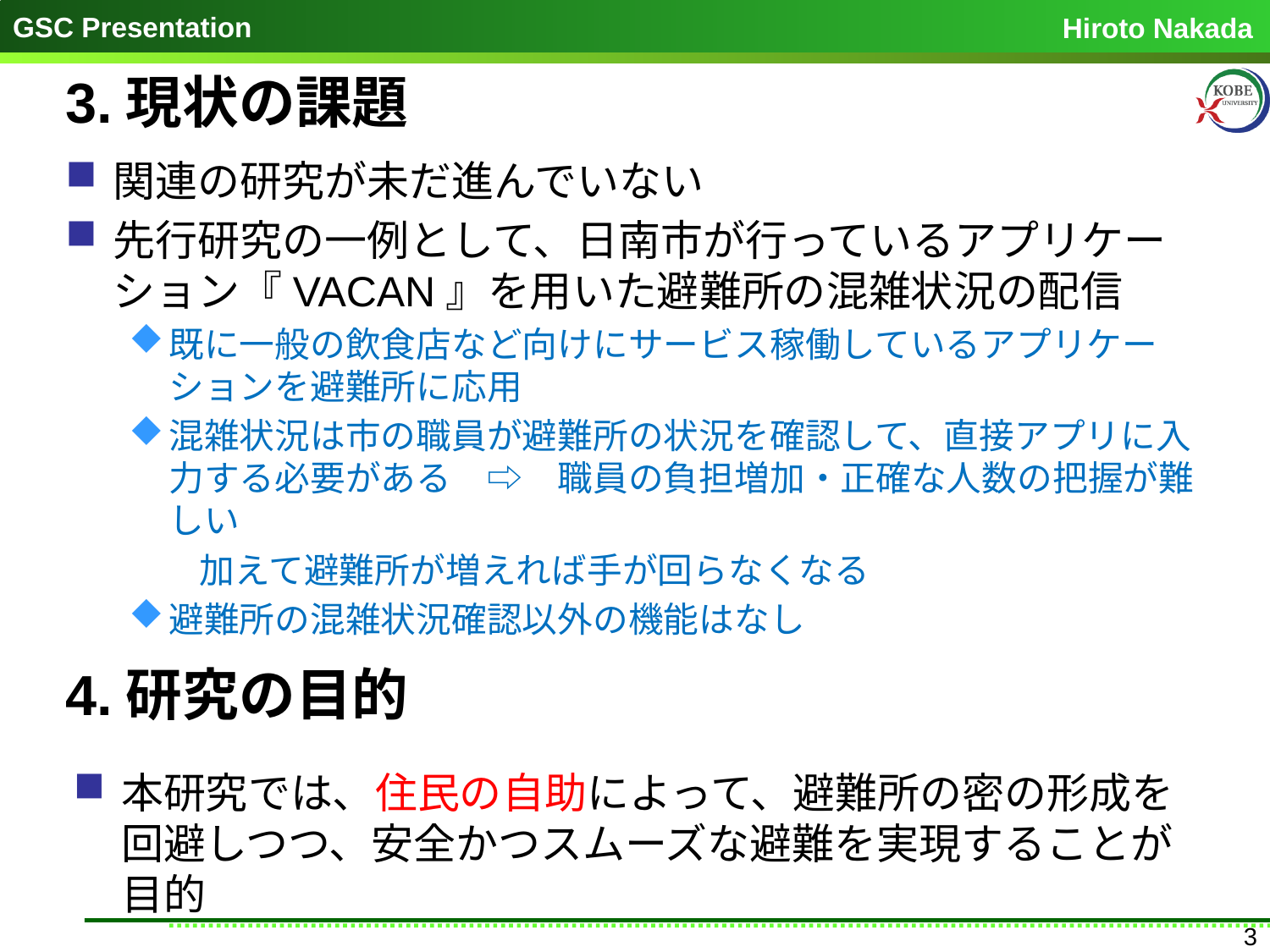

# 3.現状の課題
関連の研究が未だ進んでいない
先行研究の一例として、日南市が行っているアプリケーション『VACAN』を用いた避難所の混雑状況の配信
既に一般の飲食店など向けにサービス稼働しているアプリケーションを避難所に応用
混雑状況は市の職員が避難所の状況を確認して、直接アプリに入力する必要がある　⇨　職員の負担増加・正確な人数の把握が難しい
　　加えて避難所が増えれば手が回らなくなる
避難所の混雑状況確認以外の機能はなし

本研究では、住民の自助によって、避難所の密の形成を回避しつつ、安全かつスムーズな避難を実現することが目的

4.研究の目的
3